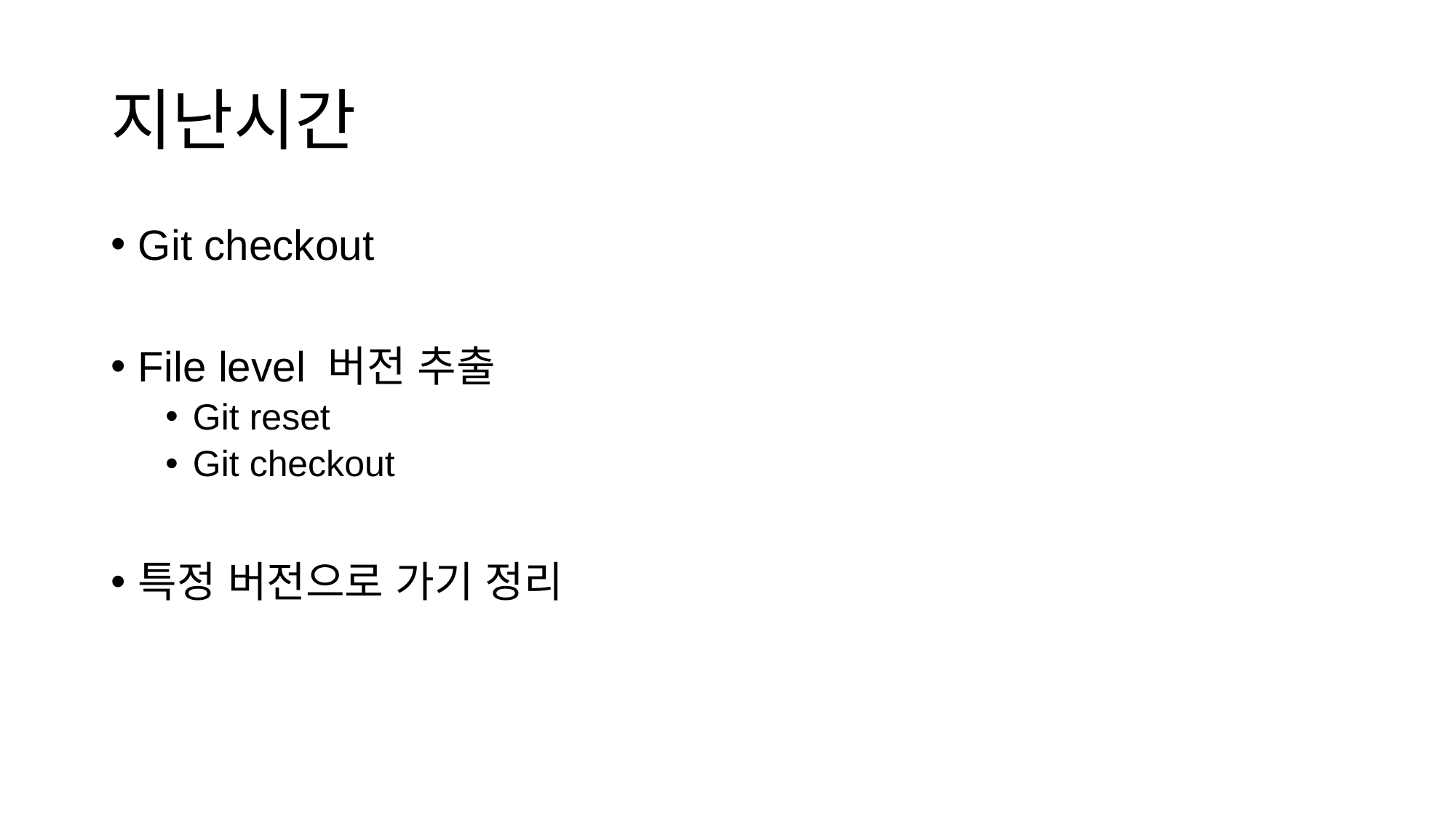

# 지난시간
Git checkout

File level 버전 추출
Git reset
Git checkout

특정 버전으로 가기 정리